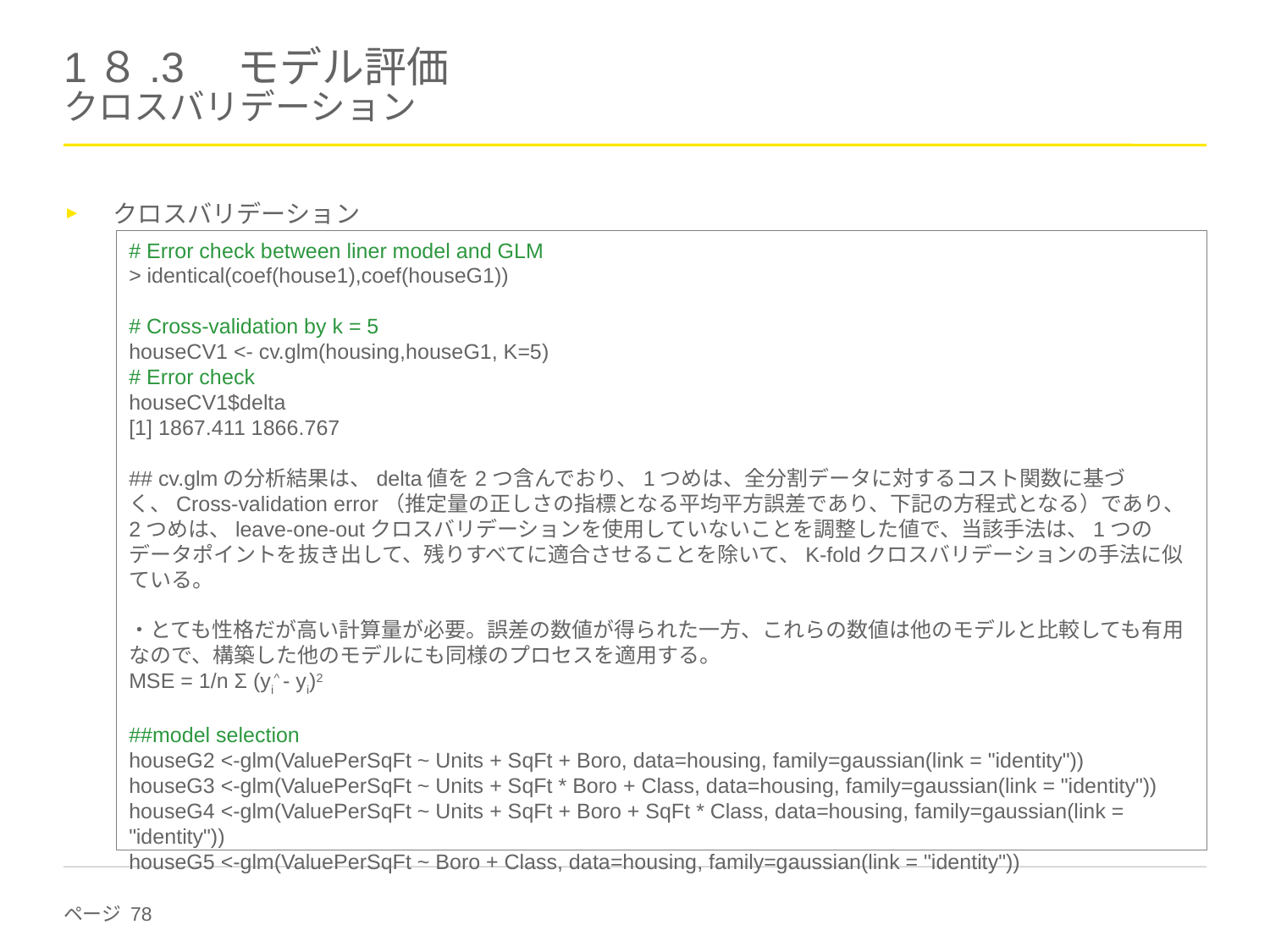

# 1８.3　モデル評価 クロスバリデーション
クロスバリデーション

# Error check between liner model and GLM
> identical(coef(house1),coef(houseG1))

# Cross-validation by k = 5
houseCV1 <- cv.glm(housing,houseG1, K=5)
# Error check
houseCV1$delta
[1] 1867.411 1866.767

## cv.glmの分析結果は、delta値を2つ含んでおり、1つめは、全分割データに対するコスト関数に基づく、Cross-validation error（推定量の正しさの指標となる平均平方誤差であり、下記の方程式となる）であり、2つめは、leave-one-outクロスバリデーションを使用していないことを調整した値で、当該手法は、1つのデータポイントを抜き出して、残りすべてに適合させることを除いて、K-foldクロスバリデーションの手法に似ている。

・とても性格だが高い計算量が必要。誤差の数値が得られた一方、これらの数値は他のモデルと比較しても有用なので、構築した他のモデルにも同様のプロセスを適用する。
MSE = 1/n Σ (yi^ - yi)2

##model selection
houseG2 <-glm(ValuePerSqFt ~ Units + SqFt + Boro, data=housing, family=gaussian(link = "identity"))
houseG3 <-glm(ValuePerSqFt ~ Units + SqFt * Boro + Class, data=housing, family=gaussian(link = "identity"))
houseG4 <-glm(ValuePerSqFt ~ Units + SqFt + Boro + SqFt * Class, data=housing, family=gaussian(link = "identity"))
houseG5 <-glm(ValuePerSqFt ~ Boro + Class, data=housing, family=gaussian(link = "identity"))